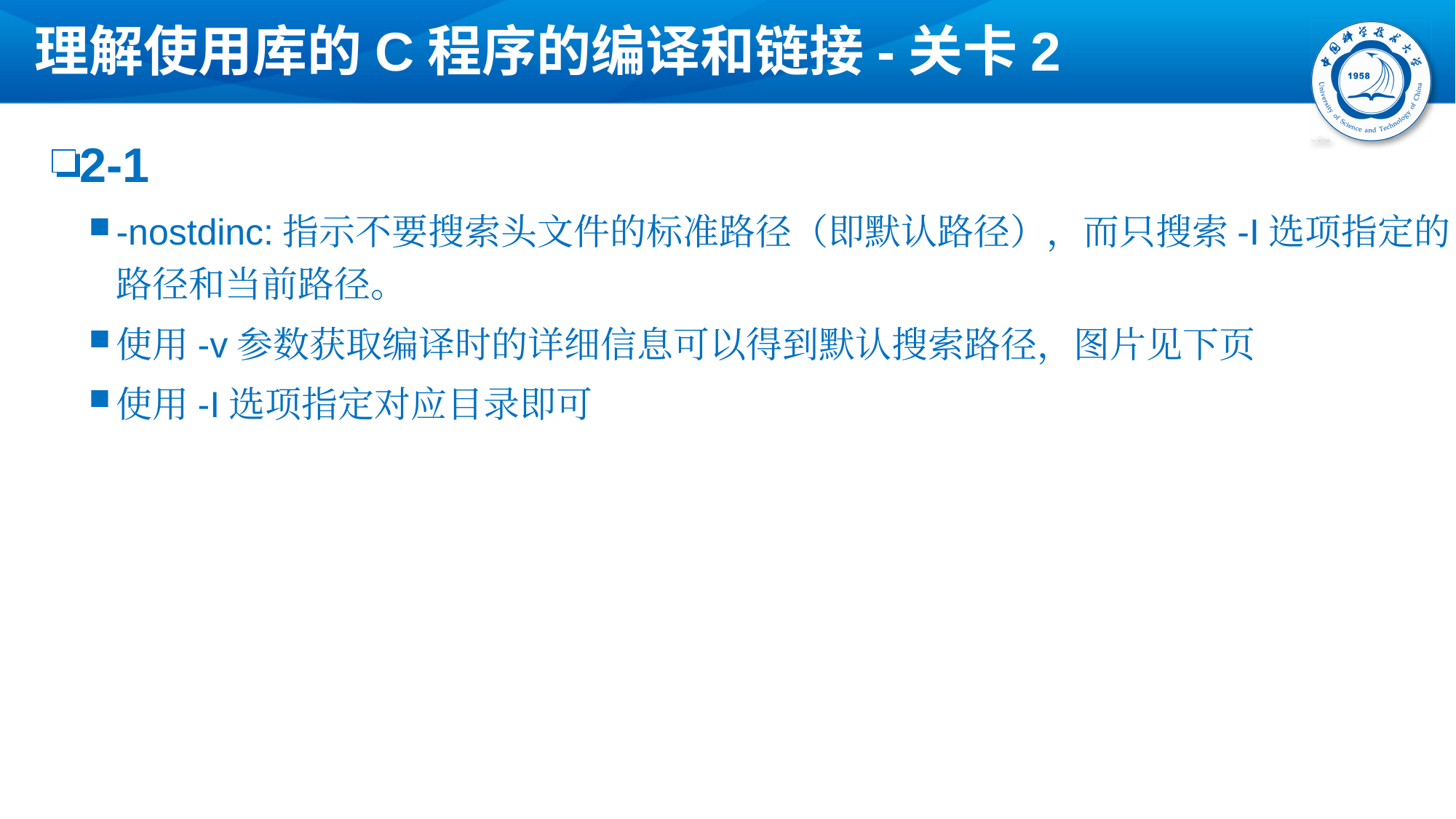

# 理解使用库的C程序的编译和链接-关卡2
2-1
-nostdinc:指示不要搜索头文件的标准路径（即默认路径），而只搜索-I选项指定的路径和当前路径。
使用-v参数获取编译时的详细信息可以得到默认搜索路径，图片见下页
使用-I选项指定对应目录即可